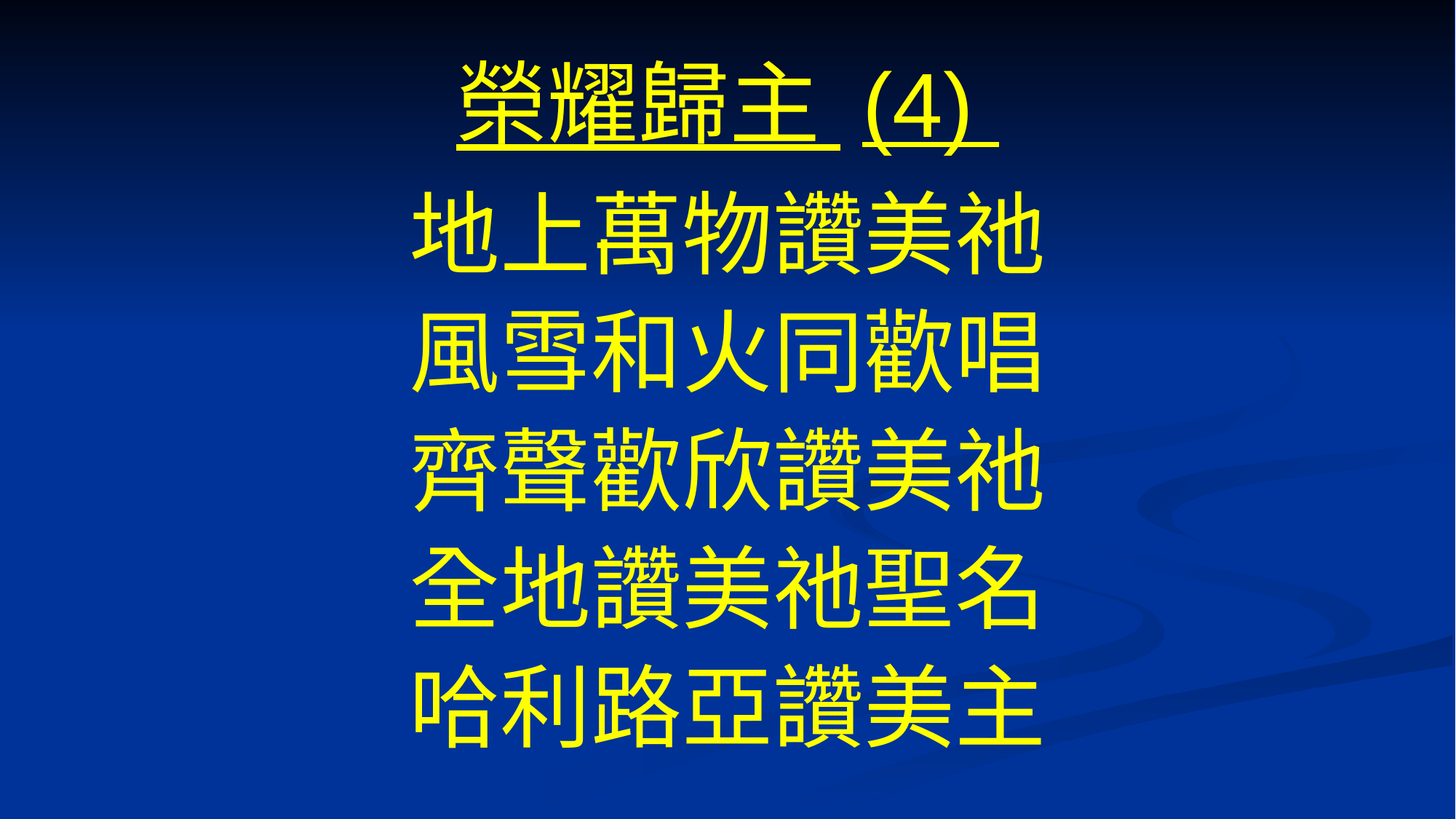

# 榮耀歸主 (4)
地上萬物讚美祂
風雪和火同歡唱
齊聲歡欣讚美祂
全地讚美祂聖名
哈利路亞讚美主